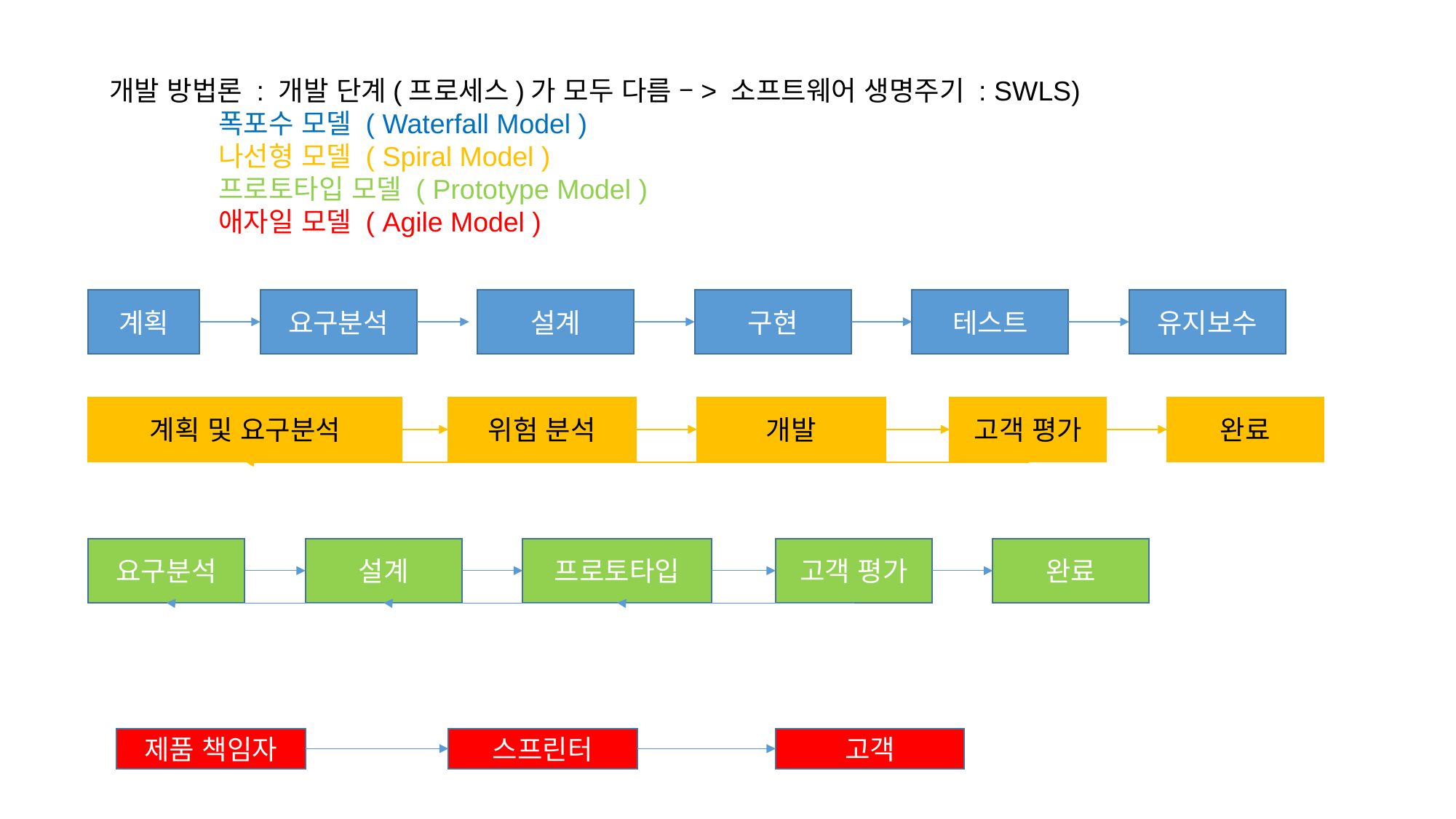

개발 방법론 : 개발 단계(프로세스)가 모두 다름 –> 소프트웨어 생명주기 : SWLS)
	폭포수 모델 ( Waterfall Model )
	나선형 모델 ( Spiral Model )
	프로토타입 모델 ( Prototype Model )
	애자일 모델 ( Agile Model )
계획
요구분석
설계
구현
테스트
유지보수
계획 및 요구분석
위험 분석
개발
고객 평가
완료
요구분석
설계
프로토타입
고객 평가
완료
제품 책임자
스프린터
고객